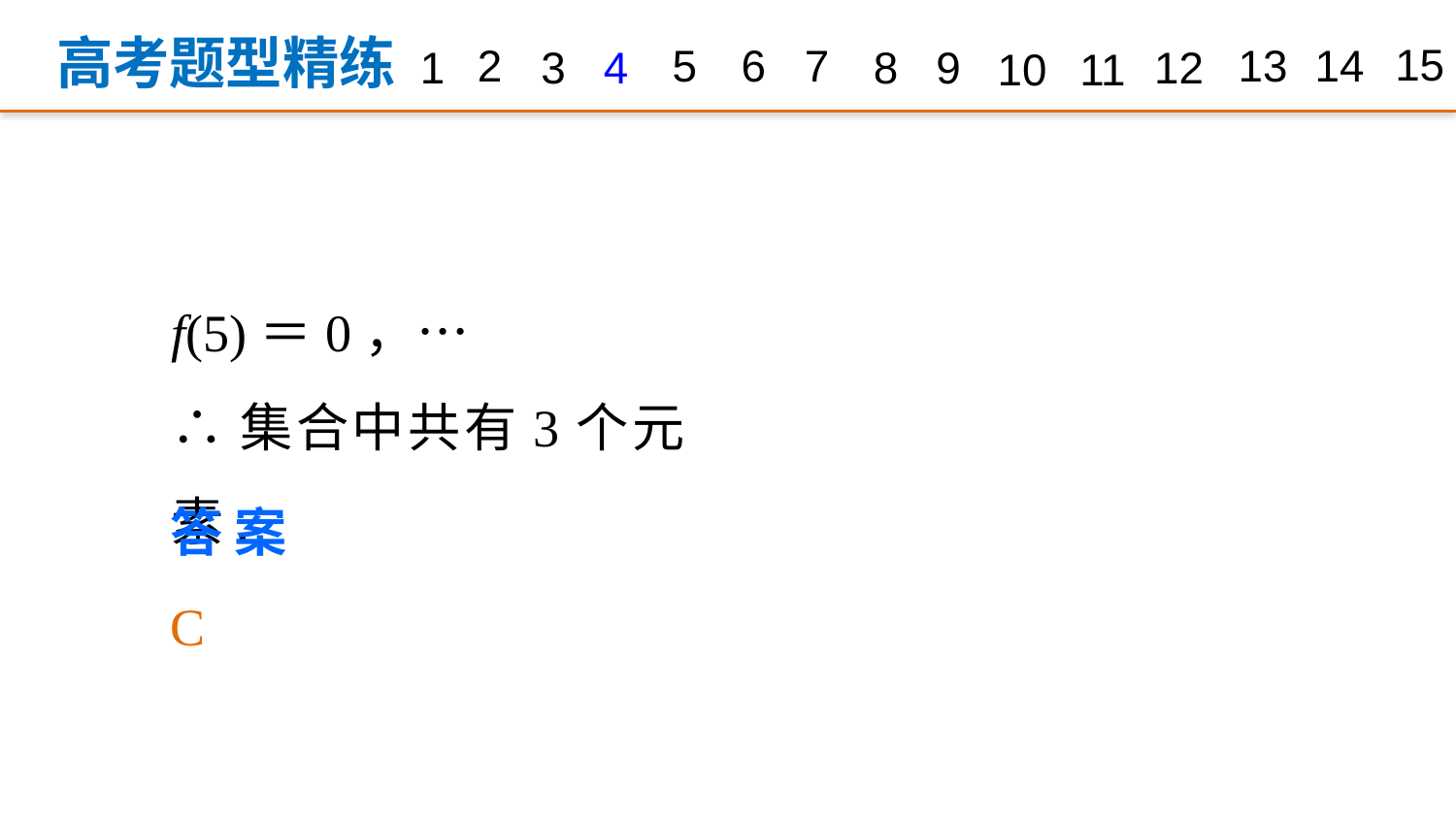

高考题型精练
15
14
2
5
6
7
13
1
3
4
8
9
12
10
11
f(5)＝0，…
∴集合中共有3个元素.
答案　C